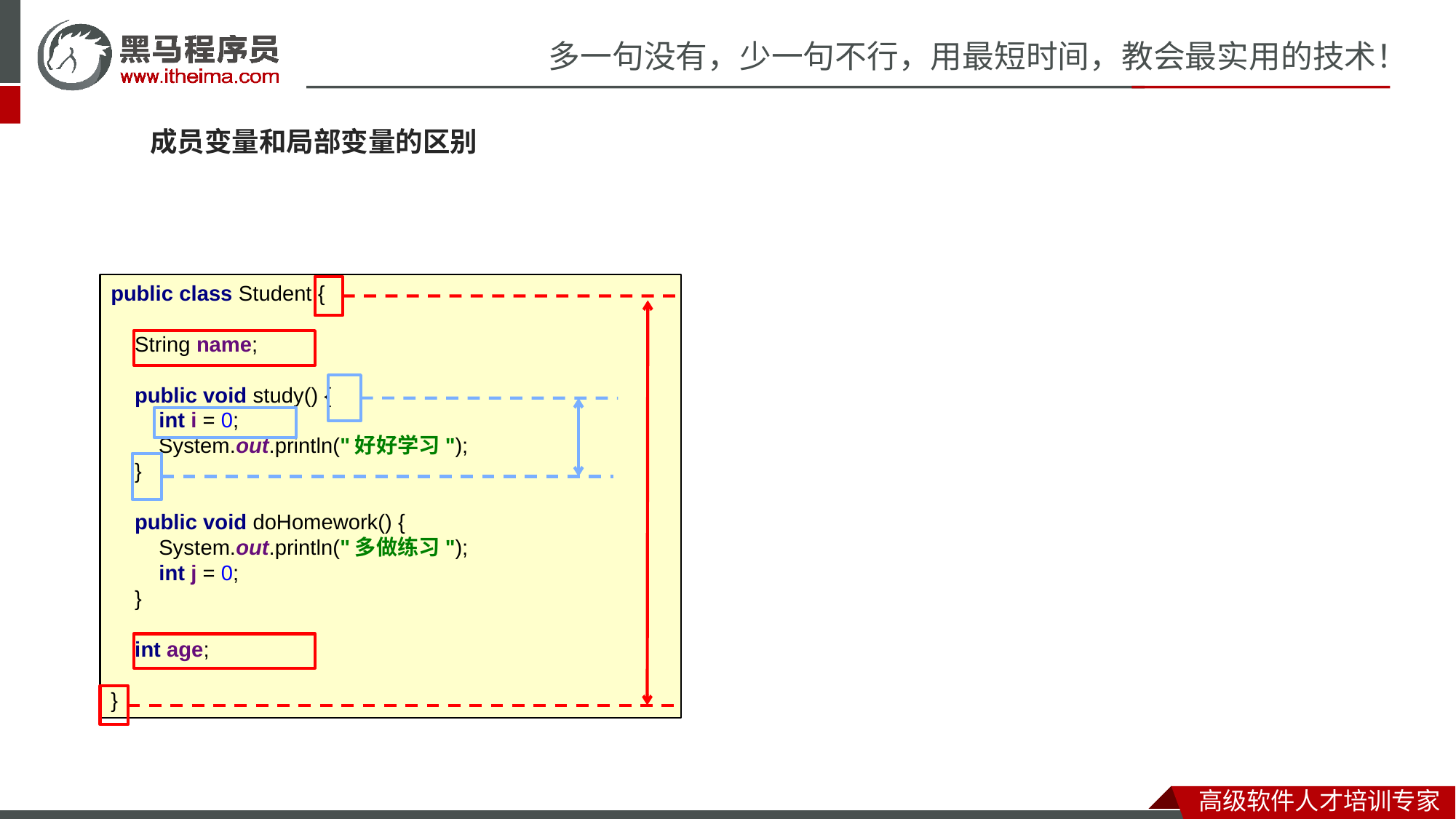

成员变量和局部变量的区别
public class Student {
    String name;
    public void study() {
        int i = 0;
        System.out.println("好好学习");
    }
    public void doHomework() {
        System.out.println("多做练习");
        int j = 0;
    }

    int age;
}